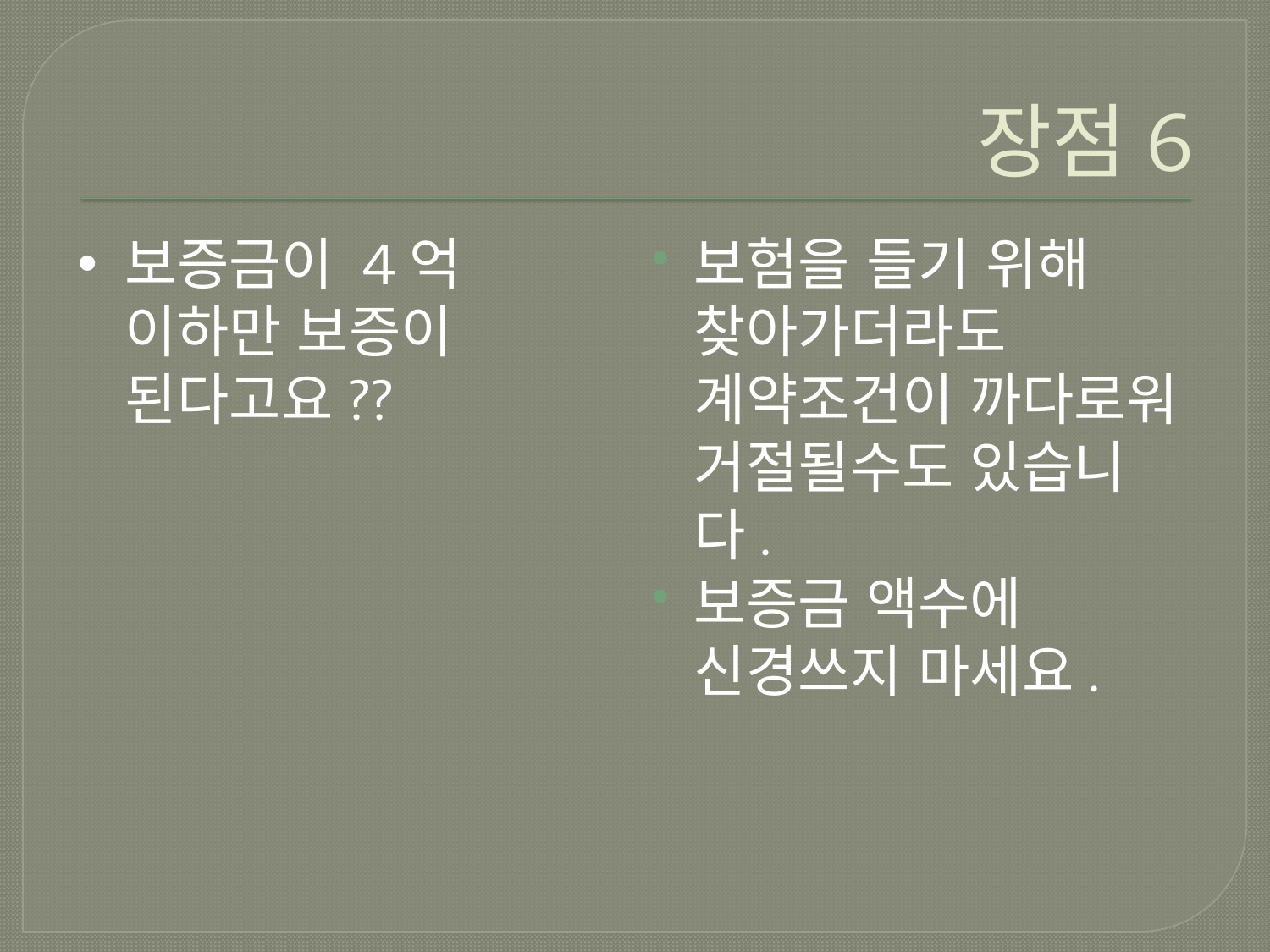

# 장점6

보증금이 4억 이하만 보증이 된다고요??

보험을 들기 위해 찾아가더라도 계약조건이 까다로워 거절될수도 있습니다.
보증금 액수에 신경쓰지 마세요.